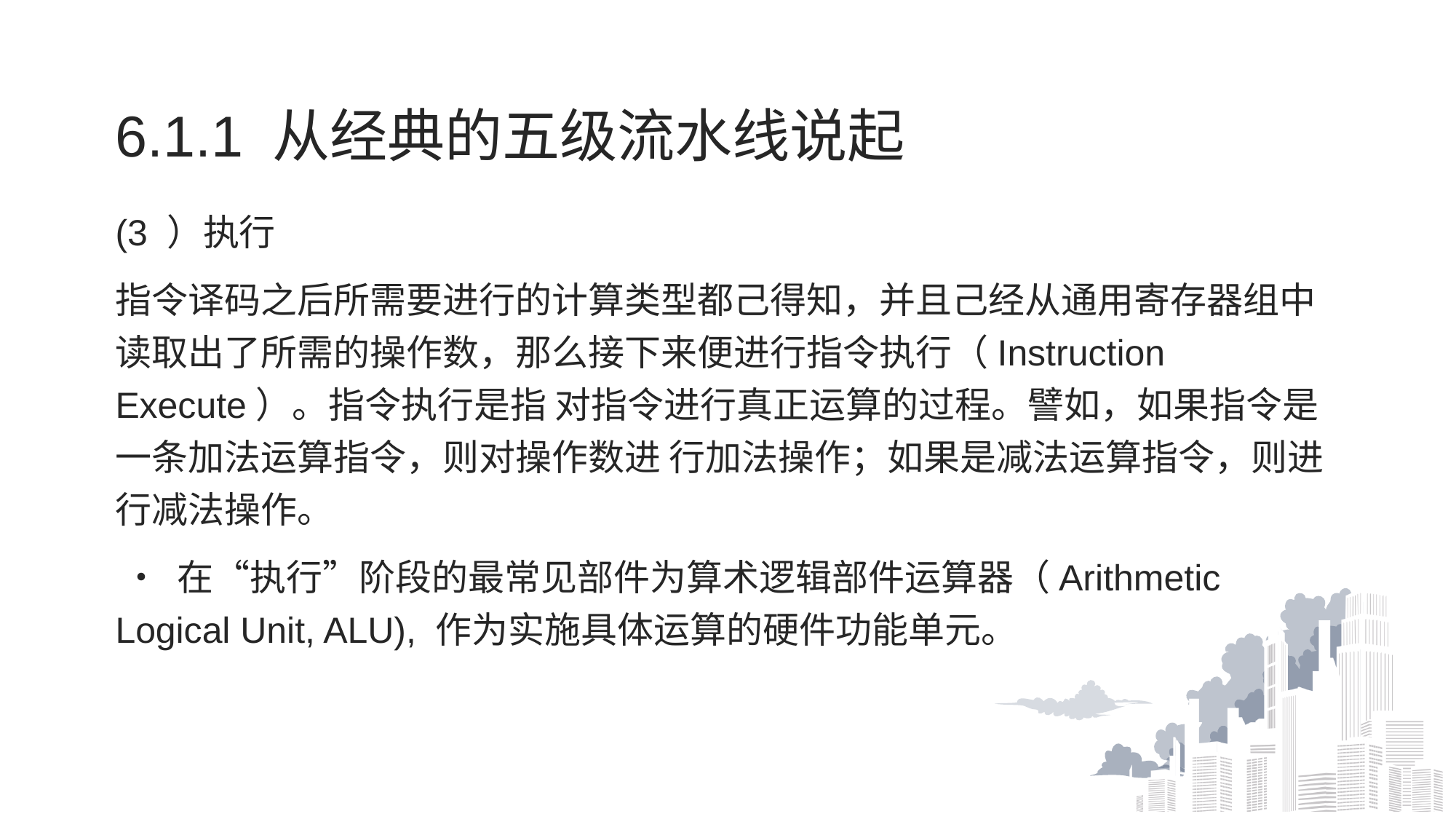

# 6.1.1 从经典的五级流水线说起
(3 ）执行
指令译码之后所需要进行的计算类型都己得知，并且己经从通用寄存器组中读取出了所需的操作数，那么接下来便进行指令执行（Instruction Execute）。指令执行是指 对指令进行真正运算的过程。譬如，如果指令是一条加法运算指令，则对操作数进 行加法操作；如果是减法运算指令，则进行减法操作。
 • 在“执行”阶段的最常见部件为算术逻辑部件运算器（Arithmetic Logical Unit, ALU), 作为实施具体运算的硬件功能单元。